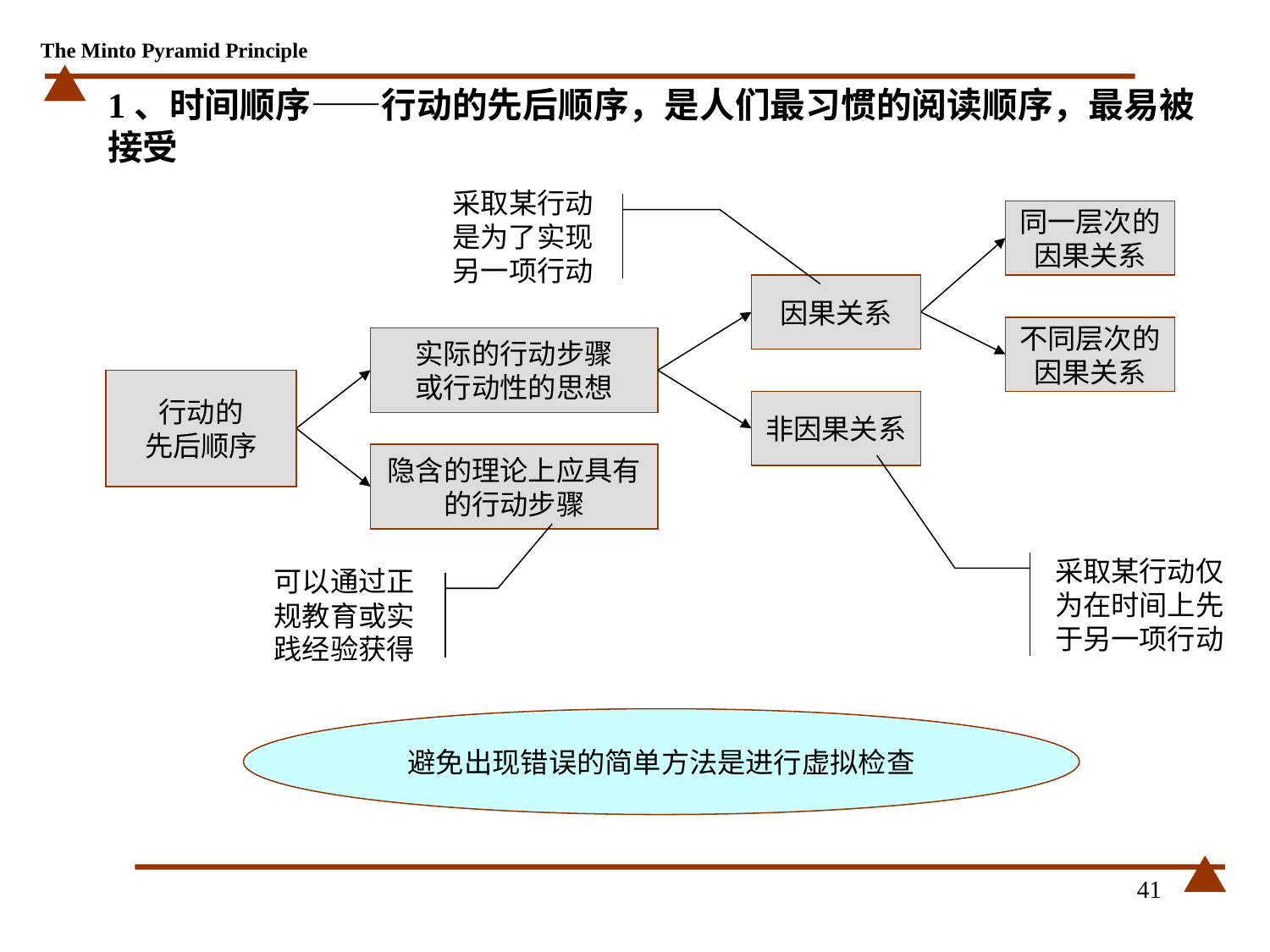

# 1、时间顺序——行动的先后顺序，是人们最习惯的阅读顺序，最易被接受
采取某行动是为了实现另一项行动
同一层次的
因果关系
因果关系
不同层次的因果关系
实际的行动步骤
或行动性的思想
行动的
先后顺序
非因果关系
隐含的理论上应具有的行动步骤
采取某行动仅为在时间上先于另一项行动
可以通过正规教育或实践经验获得
避免出现错误的简单方法是进行虚拟检查
41